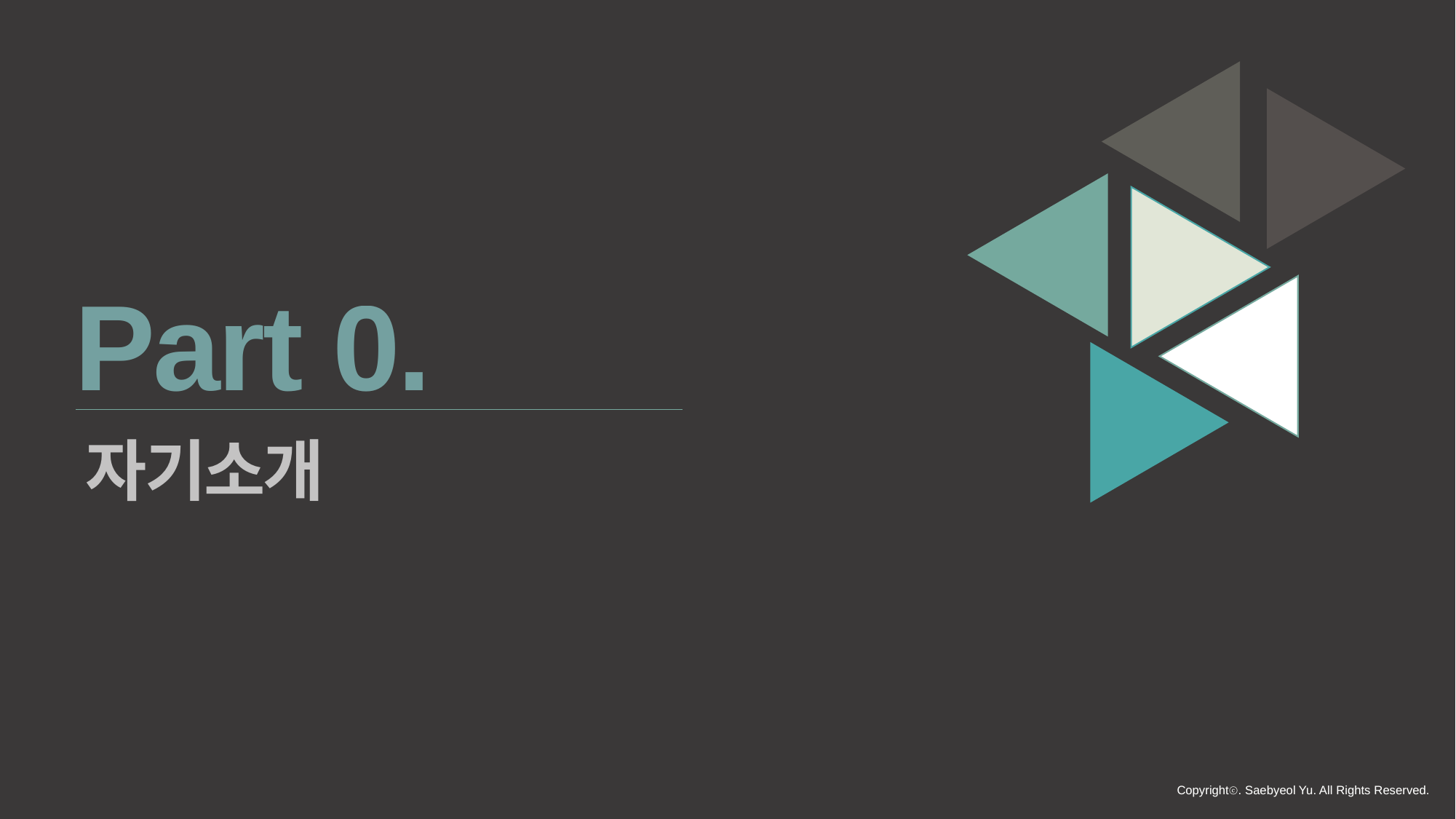

Part 0.
자기소개
Copyrightⓒ. Saebyeol Yu. All Rights Reserved.